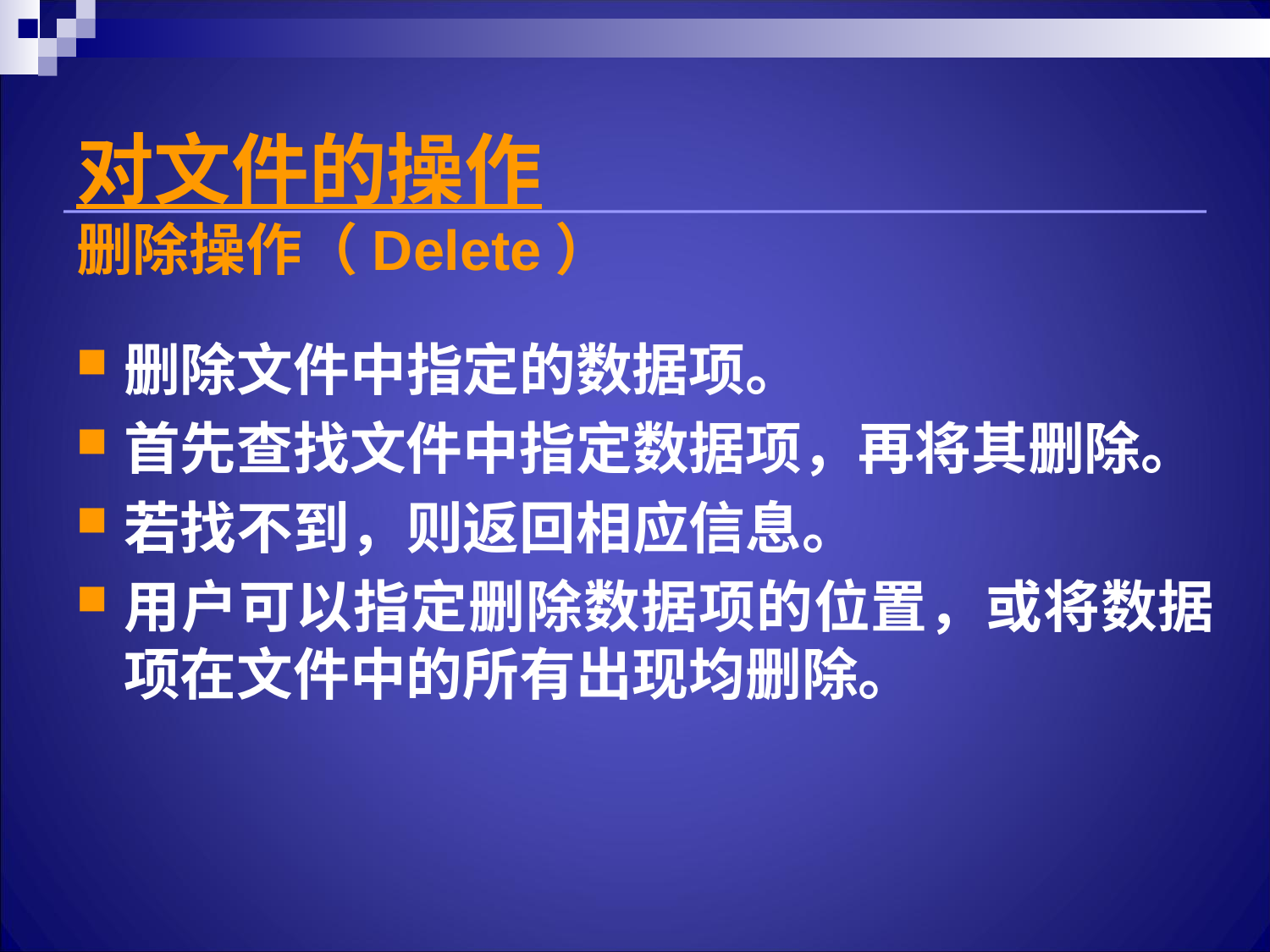

# 对文件的操作 删除操作（Delete）
删除文件中指定的数据项。
首先查找文件中指定数据项，再将其删除。
若找不到，则返回相应信息。
用户可以指定删除数据项的位置，或将数据项在文件中的所有出现均删除。